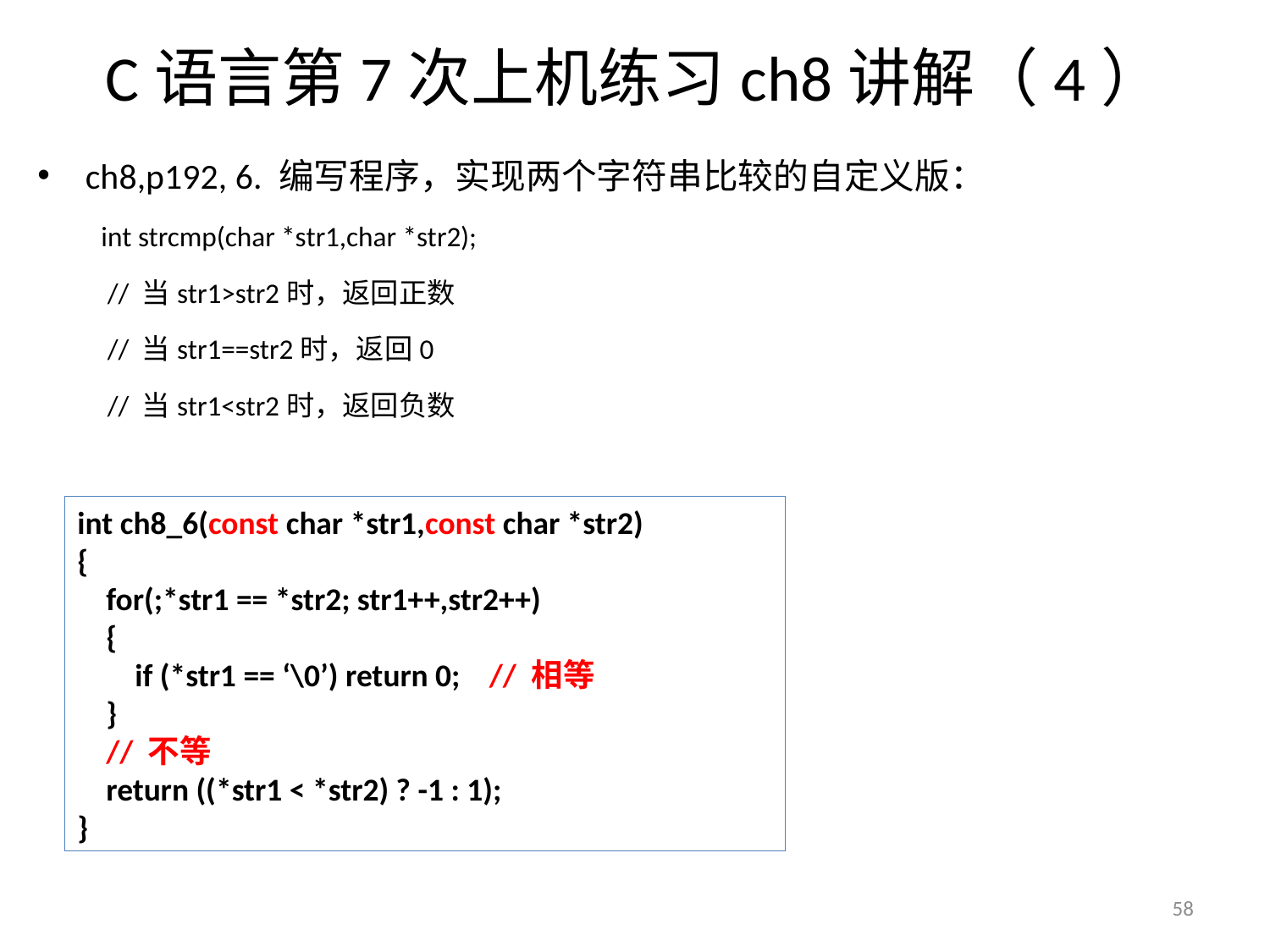

# C语言第7次上机练习ch8讲解（4）
ch8,p192, 6. 编写程序，实现两个字符串比较的自定义版：
int strcmp(char *str1,char *str2);
 // 当str1>str2时，返回正数
 // 当str1==str2时，返回0
 // 当str1<str2时，返回负数
int ch8_6(const char *str1,const char *str2)
{
    for(;*str1 == *str2; str1++,str2++)
    {
        if (*str1 == ‘\0’) return 0;    // 相等
    }
    // 不等
    return ((*str1 < *str2) ? -1 : 1);
}
58